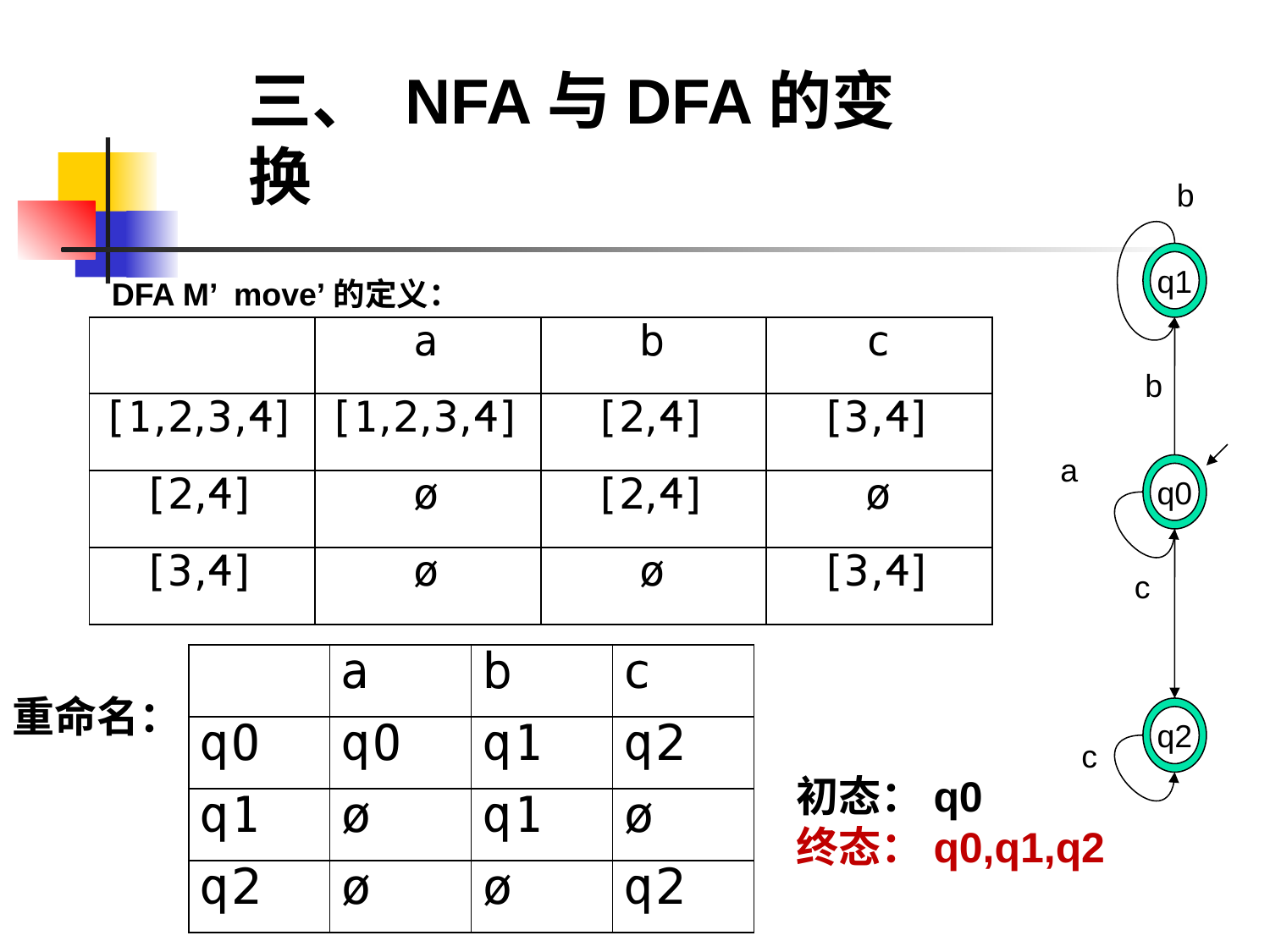

三、 NFA与DFA的变换
b
q1
b
a

q0
c
q2
c
DFA M’  move’的定义：

|  | a | b | c |
| --- | --- | --- | --- |
| [1,2,3,4] | [1,2,3,4] | [2,4] | [3,4] |
| [2,4] | ø | [2,4] | ø |
| [3,4] | ø | ø | [3,4] |
|  | a | b | c |
| --- | --- | --- | --- |
| q0 | q0 | q1 | q2 |
| q1 | ø | q1 | ø |
| q2 | ø | ø | q2 |
重命名：
初态：q0
终态：q0,q1,q2